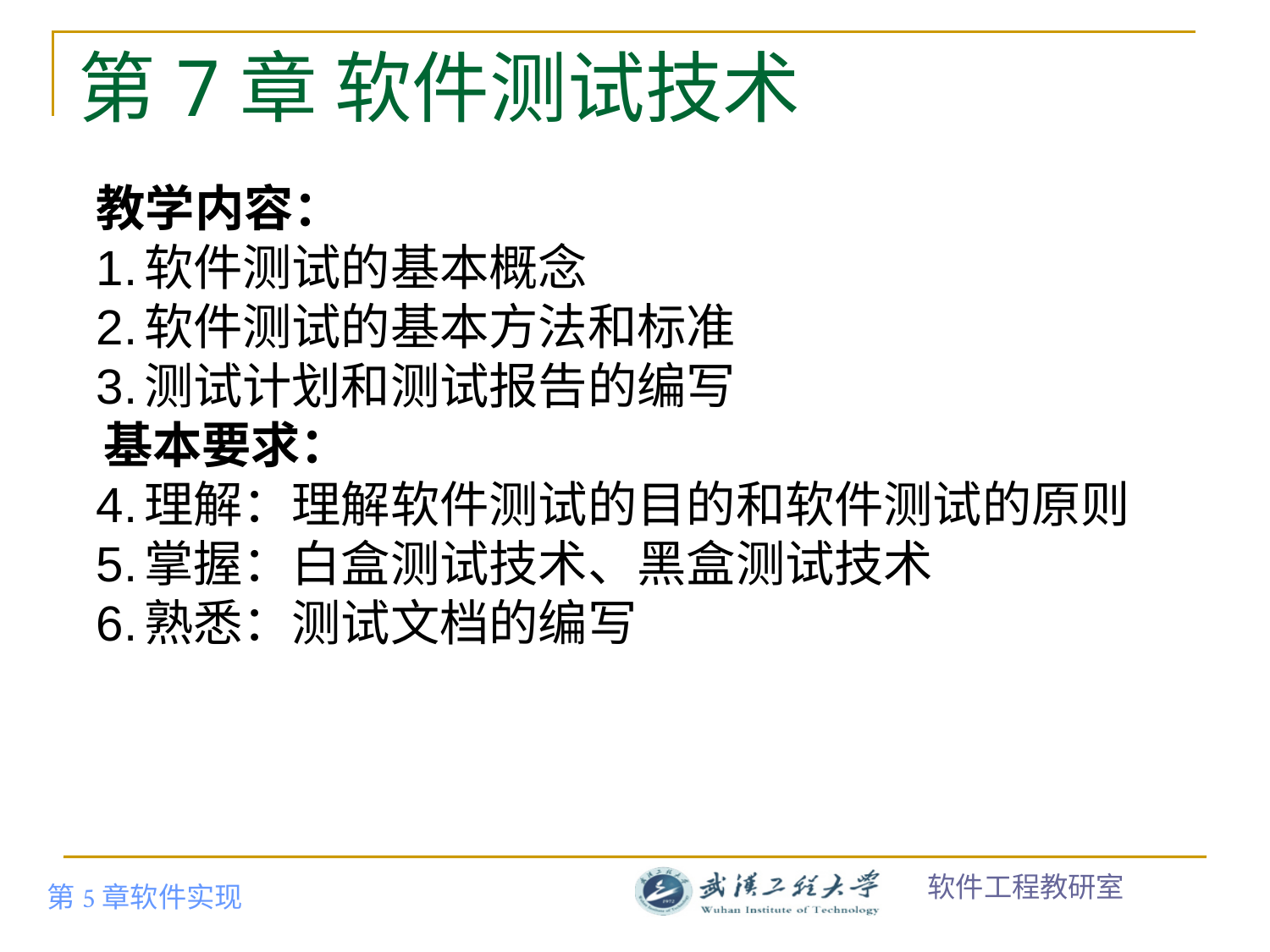

# 第7章 软件测试技术
教学内容：
软件测试的基本概念
软件测试的基本方法和标准
测试计划和测试报告的编写
	 基本要求：
理解：理解软件测试的目的和软件测试的原则
掌握：白盒测试技术、黑盒测试技术
熟悉：测试文档的编写